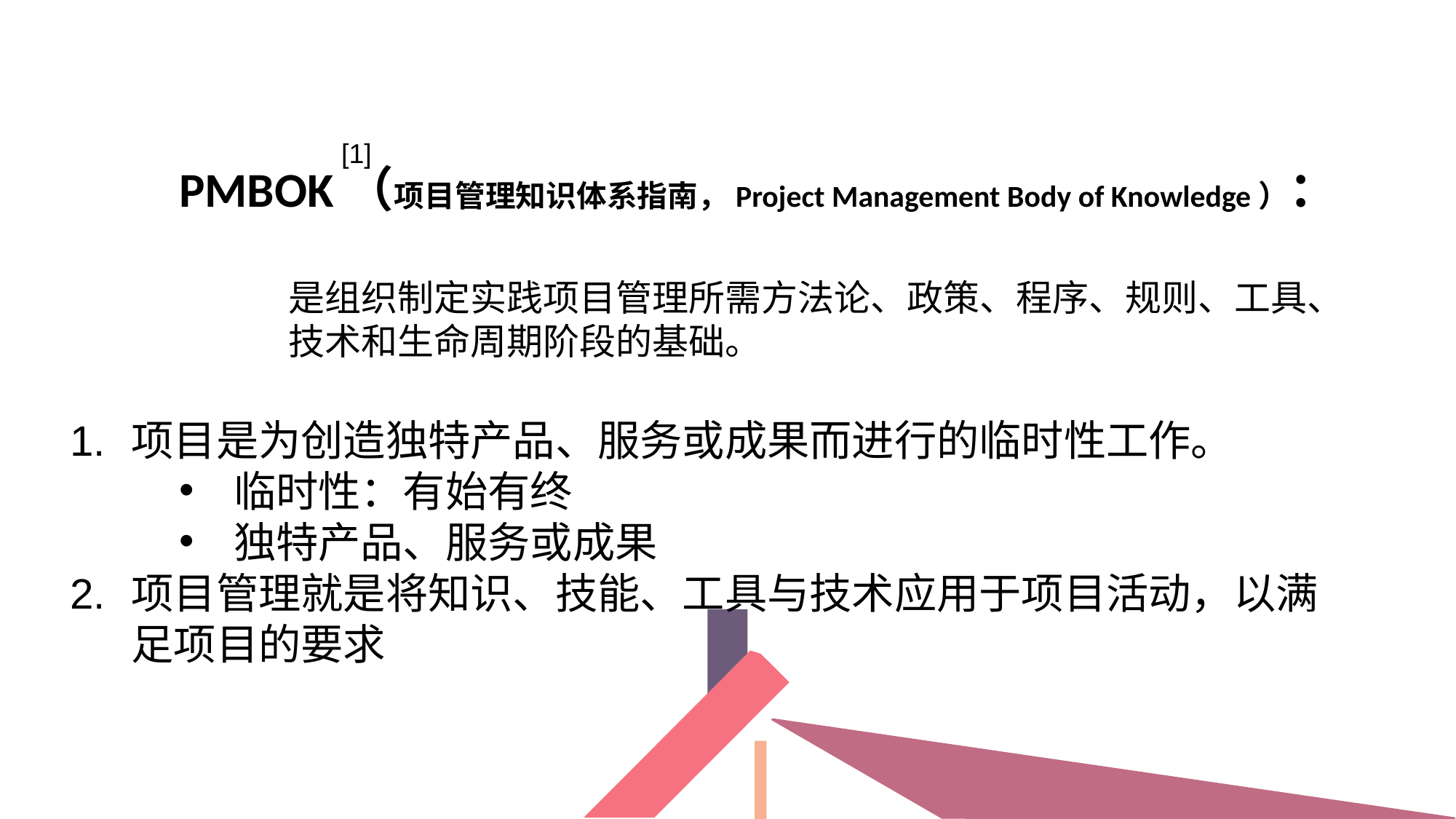

[1]
	PMBOK（项目管理知识体系指南，Project Management Body of Knowledge）：

		是组织制定实践项目管理所需方法论、政策、程序、规则、工具、		技术和生命周期阶段的基础。

项目是为创造独特产品、服务或成果而进行的临时性工作。
临时性：有始有终
独特产品、服务或成果
项目管理就是将知识、技能、工具与技术应用于项目活动，以满足项目的要求